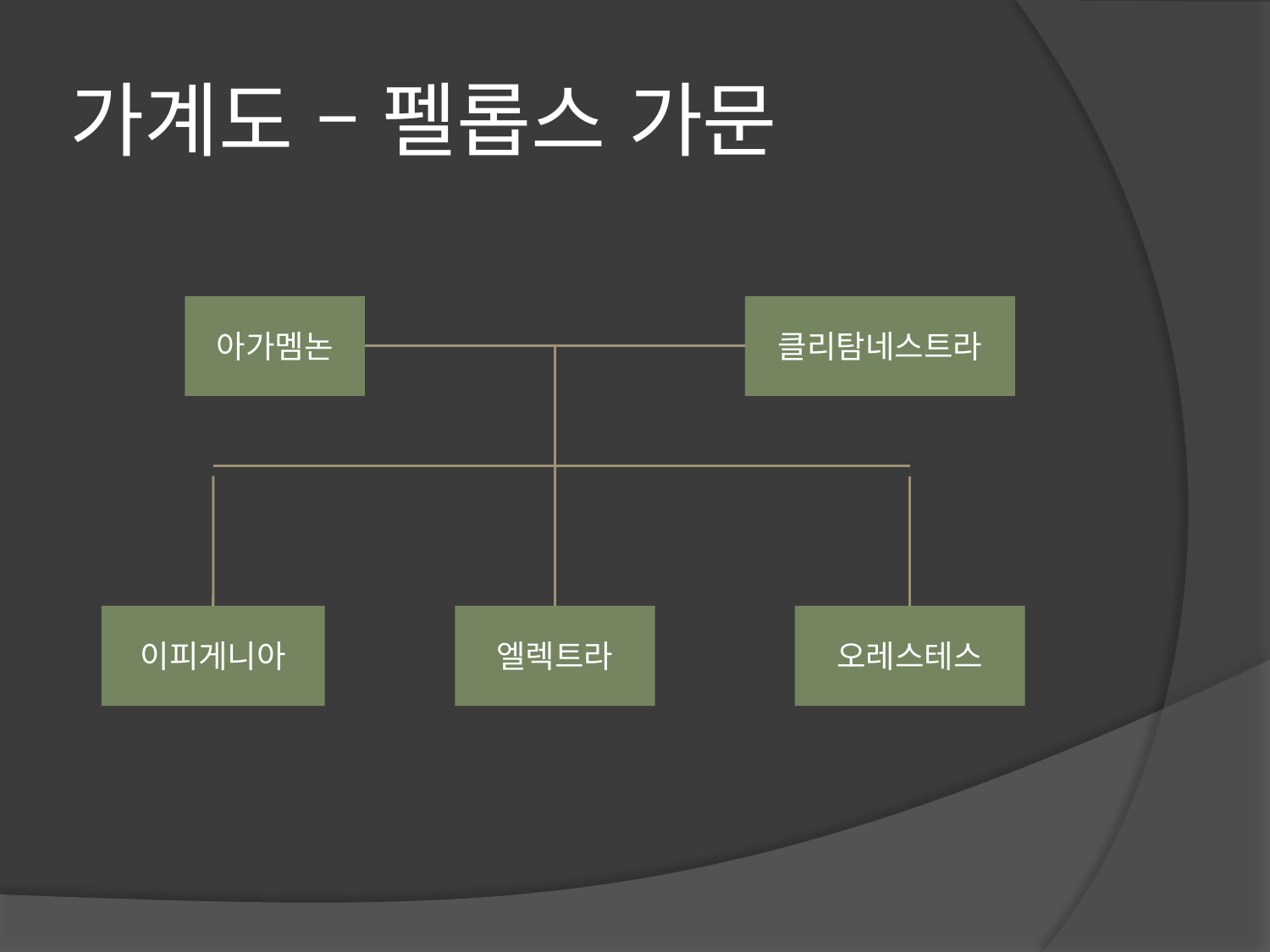

# 가계도 – 펠롭스 가문
아가멤논
클리탐네스트라
이피게니아
엘렉트라
오레스테스